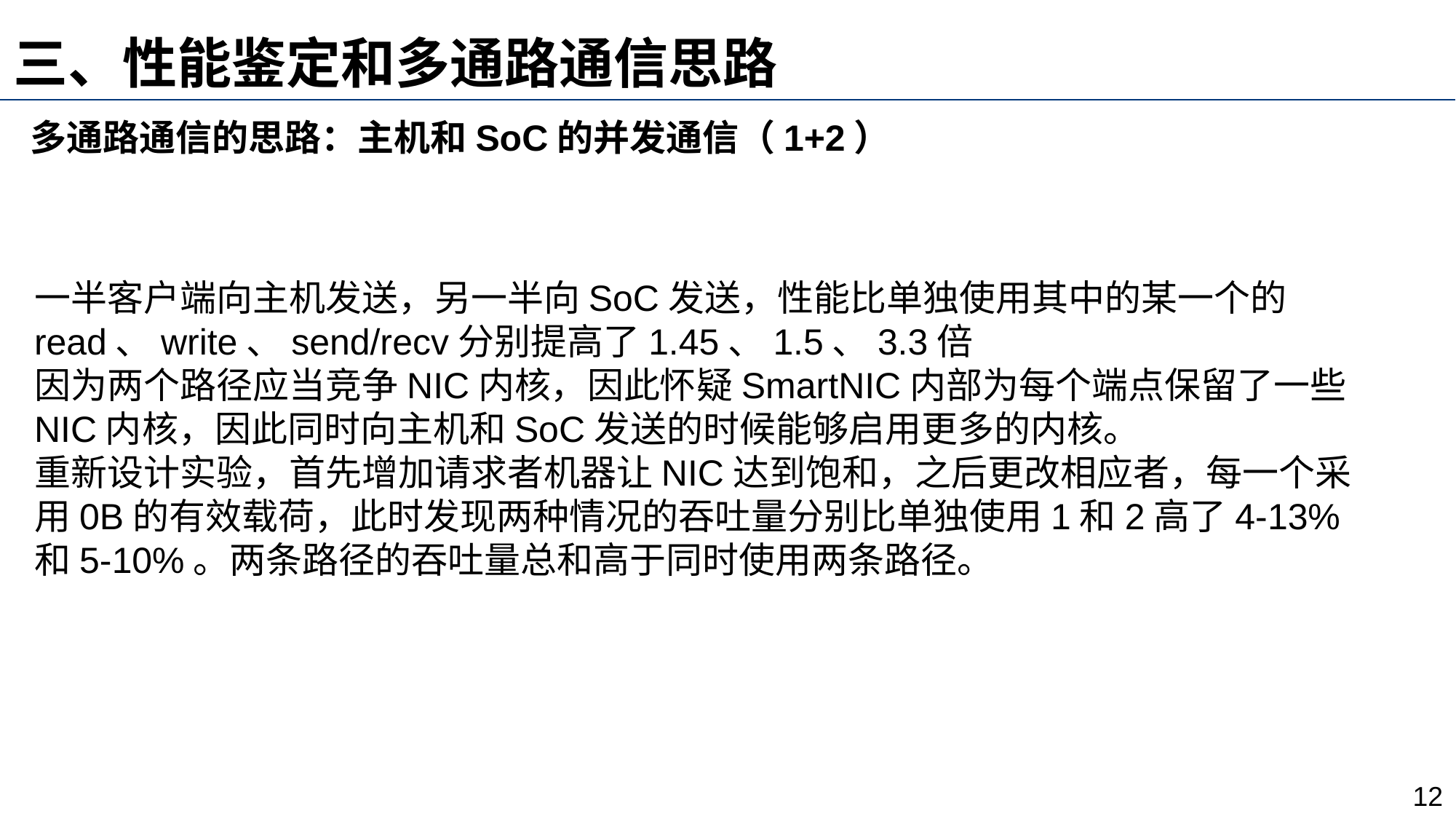

三、性能鉴定和多通路通信思路
多通路通信的思路：主机和SoC的并发通信（1+2）
一半客户端向主机发送，另一半向SoC发送，性能比单独使用其中的某一个的read、write、send/recv分别提高了1.45、1.5、3.3倍
因为两个路径应当竞争NIC内核，因此怀疑SmartNIC内部为每个端点保留了一些NIC内核，因此同时向主机和SoC发送的时候能够启用更多的内核。
重新设计实验，首先增加请求者机器让NIC达到饱和，之后更改相应者，每一个采用0B的有效载荷，此时发现两种情况的吞吐量分别比单独使用1和2高了4-13%和5-10%。两条路径的吞吐量总和高于同时使用两条路径。
12